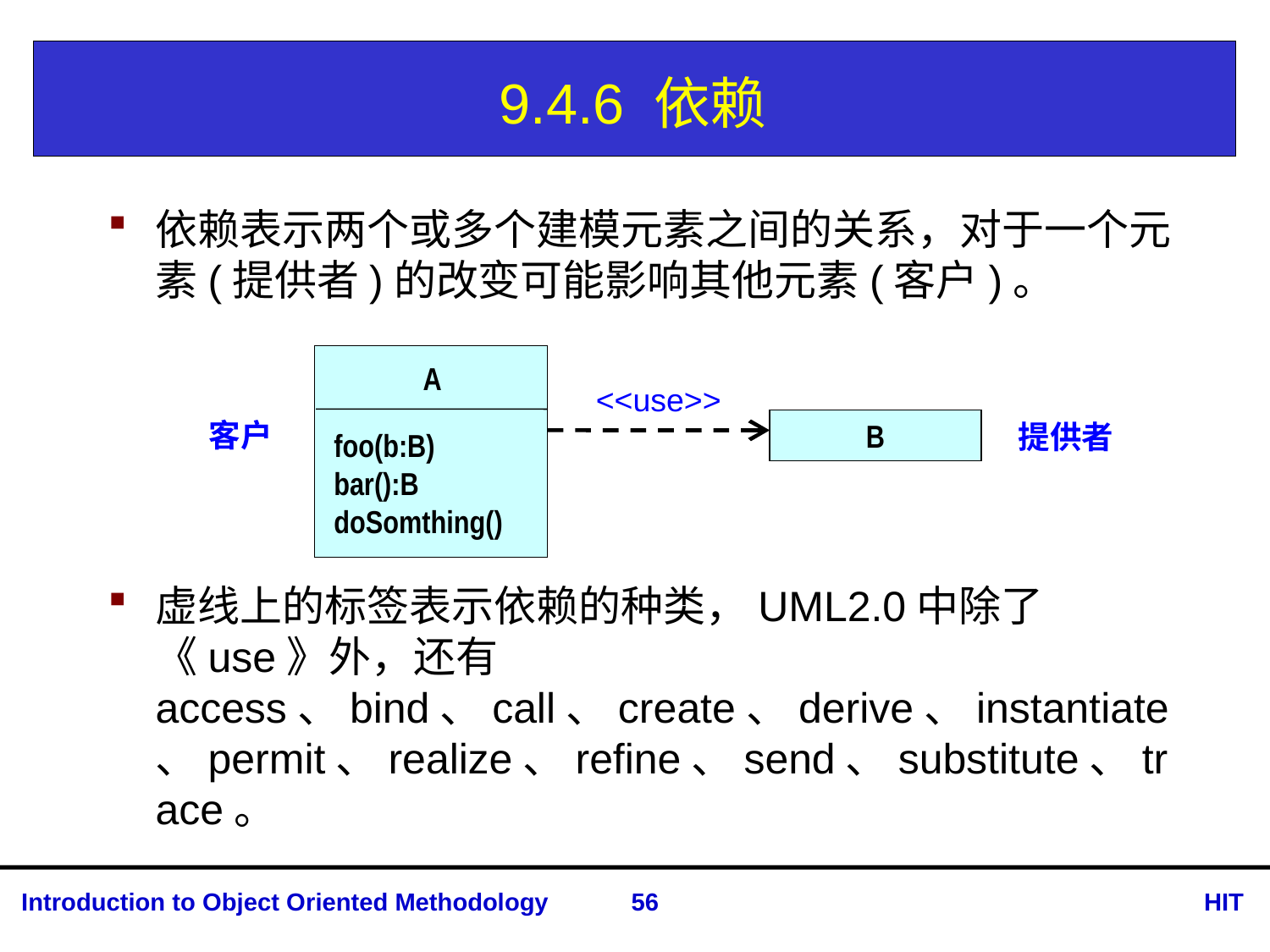

# 9.4.6 依赖
依赖表示两个或多个建模元素之间的关系，对于一个元素(提供者)的改变可能影响其他元素(客户)。

虚线上的标签表示依赖的种类，UML2.0中除了《use》外，还有access、bind、call、create、derive、instantiate、permit、realize、refine、send、substitute、trace。

A
<<use>>
客户

B
提供者
foo(b:B)
bar():B
doSomthing()